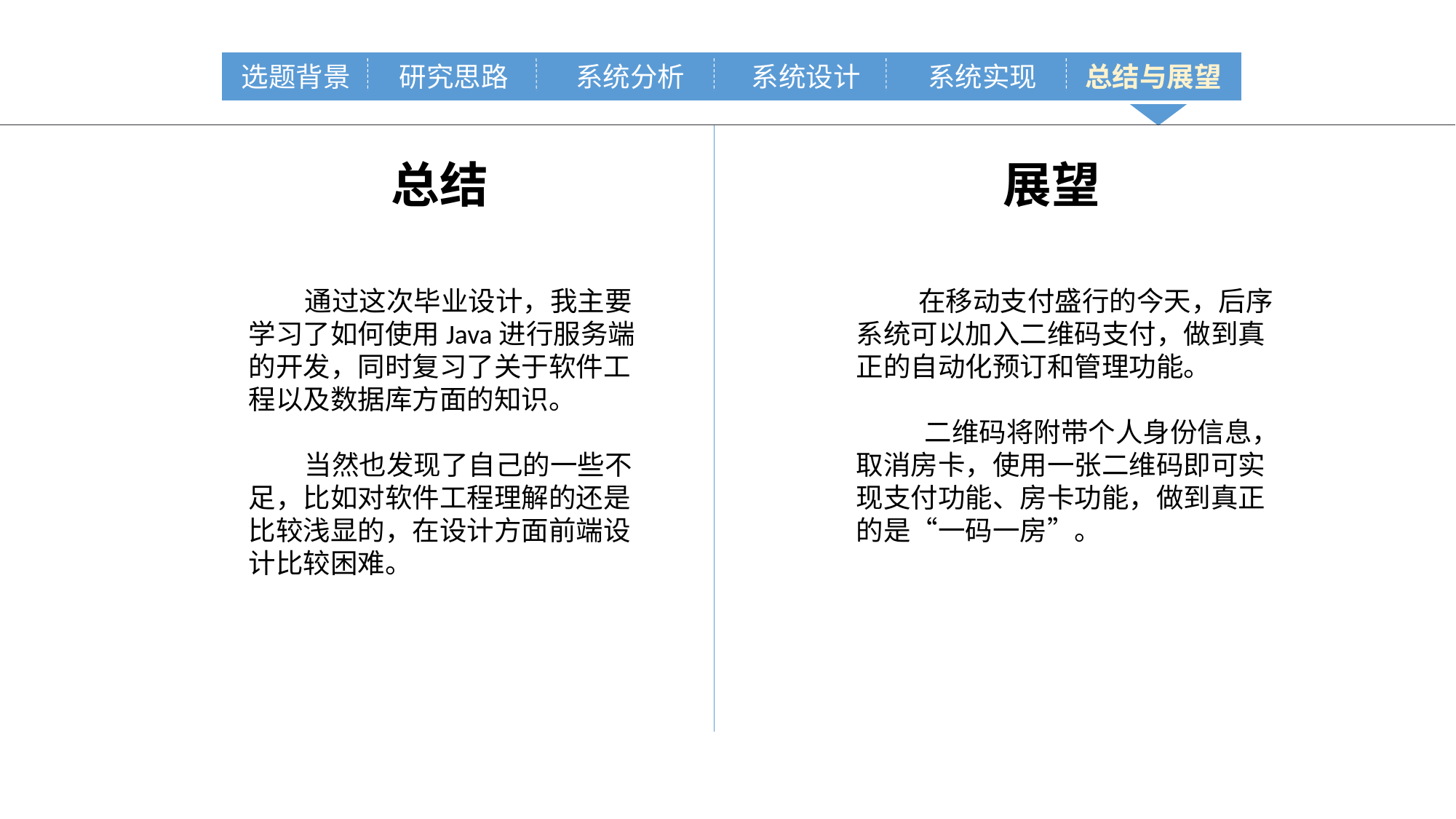

选题背景
研究思路
系统分析
系统设计
系统实现
总结与展望

展望
总结
        通过这次毕业设计，我主要学习了如何使用Java进行服务端的开发，同时复习了关于软件工程以及数据库方面的知识。

        当然也发现了自己的一些不足，比如对软件工程理解的还是比较浅显的，在设计方面前端设计比较困难。
         在移动支付盛行的今天，后序系统可以加入二维码支付，做到真正的自动化预订和管理功能。

          二维码将附带个人身份信息，取消房卡，使用一张二维码即可实现支付功能、房卡功能，做到真正的是“一码一房”。